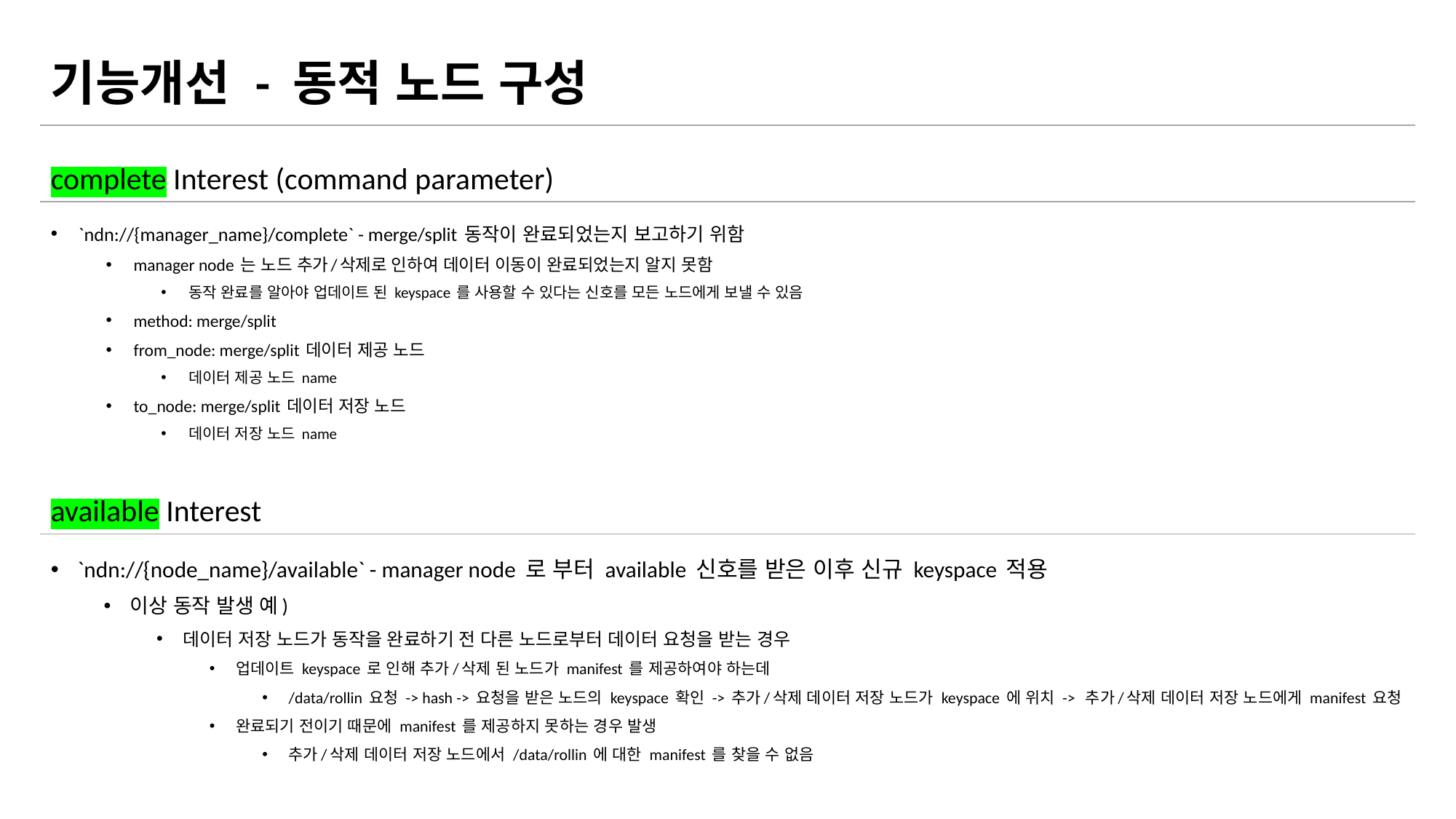

# 기능개선 - 동적 노드 구성
complete Interest (command parameter)
`ndn://{manager_name}/complete` - merge/split 동작이 완료되었는지 보고하기 위함
manager node 는 노드 추가/삭제로 인하여 데이터 이동이 완료되었는지 알지 못함
동작 완료를 알아야 업데이트 된 keyspace 를 사용할 수 있다는 신호를 모든 노드에게 보낼 수 있음
method: merge/split
from_node: merge/split 데이터 제공 노드
데이터 제공 노드 name
to_node: merge/split 데이터 저장 노드
데이터 저장 노드 name
available Interest
`ndn://{node_name}/available` - manager node 로 부터 available 신호를 받은 이후 신규 keyspace 적용
이상 동작 발생 예)
데이터 저장 노드가 동작을 완료하기 전 다른 노드로부터 데이터 요청을 받는 경우
업데이트 keyspace 로 인해 추가/삭제 된 노드가 manifest 를 제공하여야 하는데
/data/rollin 요청 -> hash -> 요청을 받은 노드의 keyspace 확인 -> 추가/삭제 데이터 저장 노드가 keyspace 에 위치 ->  추가/삭제 데이터 저장 노드에게 manifest 요청
완료되기 전이기 때문에 manifest 를 제공하지 못하는 경우 발생
추가/삭제 데이터 저장 노드에서 /data/rollin 에 대한 manifest 를 찾을 수 없음